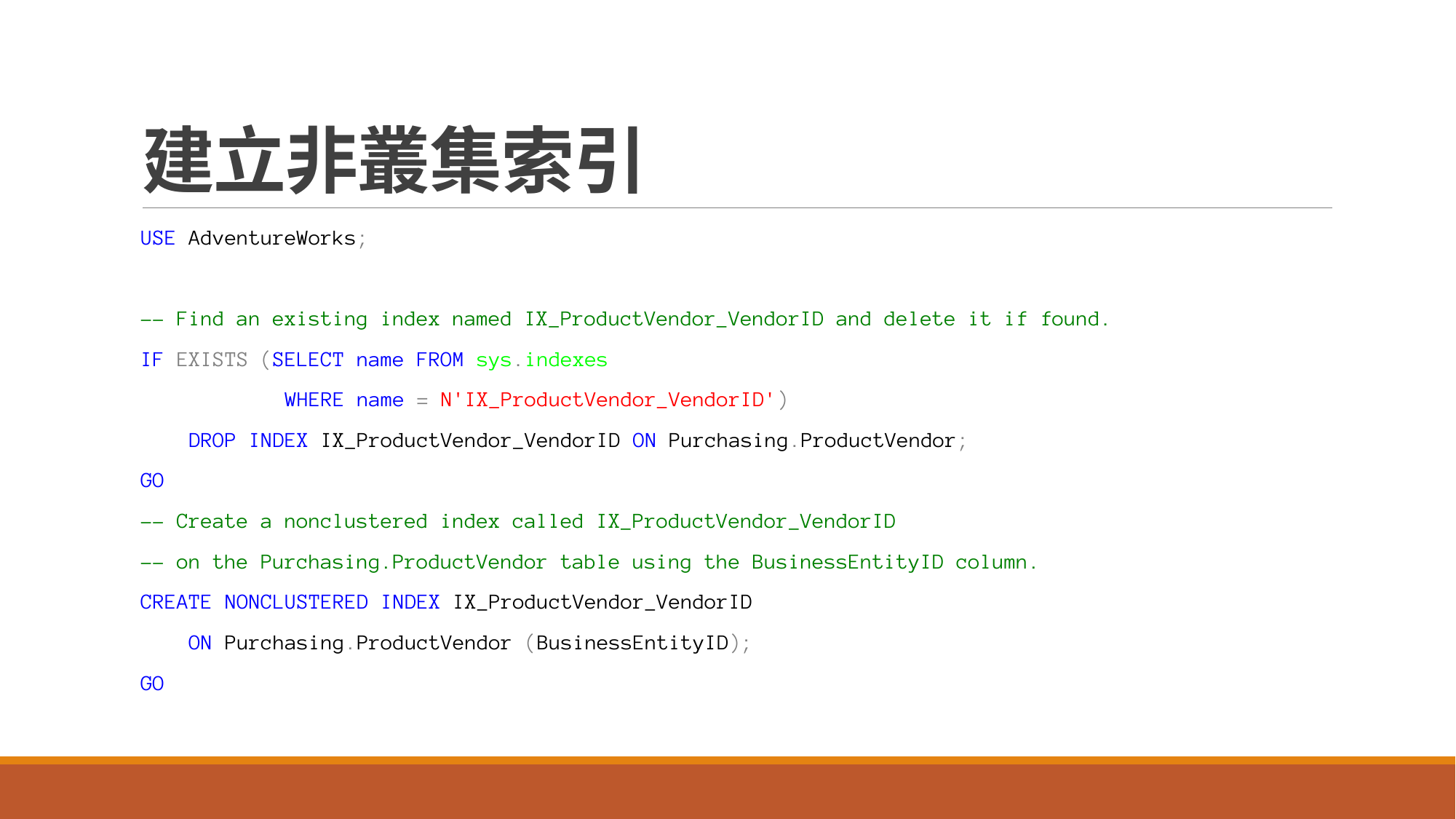

# 建立非叢集索引
USE AdventureWorks;

-- Find an existing index named IX_ProductVendor_VendorID and delete it if found.
IF EXISTS (SELECT name FROM sys.indexes
            WHERE name = N'IX_ProductVendor_VendorID')
    DROP INDEX IX_ProductVendor_VendorID ON Purchasing.ProductVendor;
GO
-- Create a nonclustered index called IX_ProductVendor_VendorID
-- on the Purchasing.ProductVendor table using the BusinessEntityID column.
CREATE NONCLUSTERED INDEX IX_ProductVendor_VendorID
    ON Purchasing.ProductVendor (BusinessEntityID);
GO